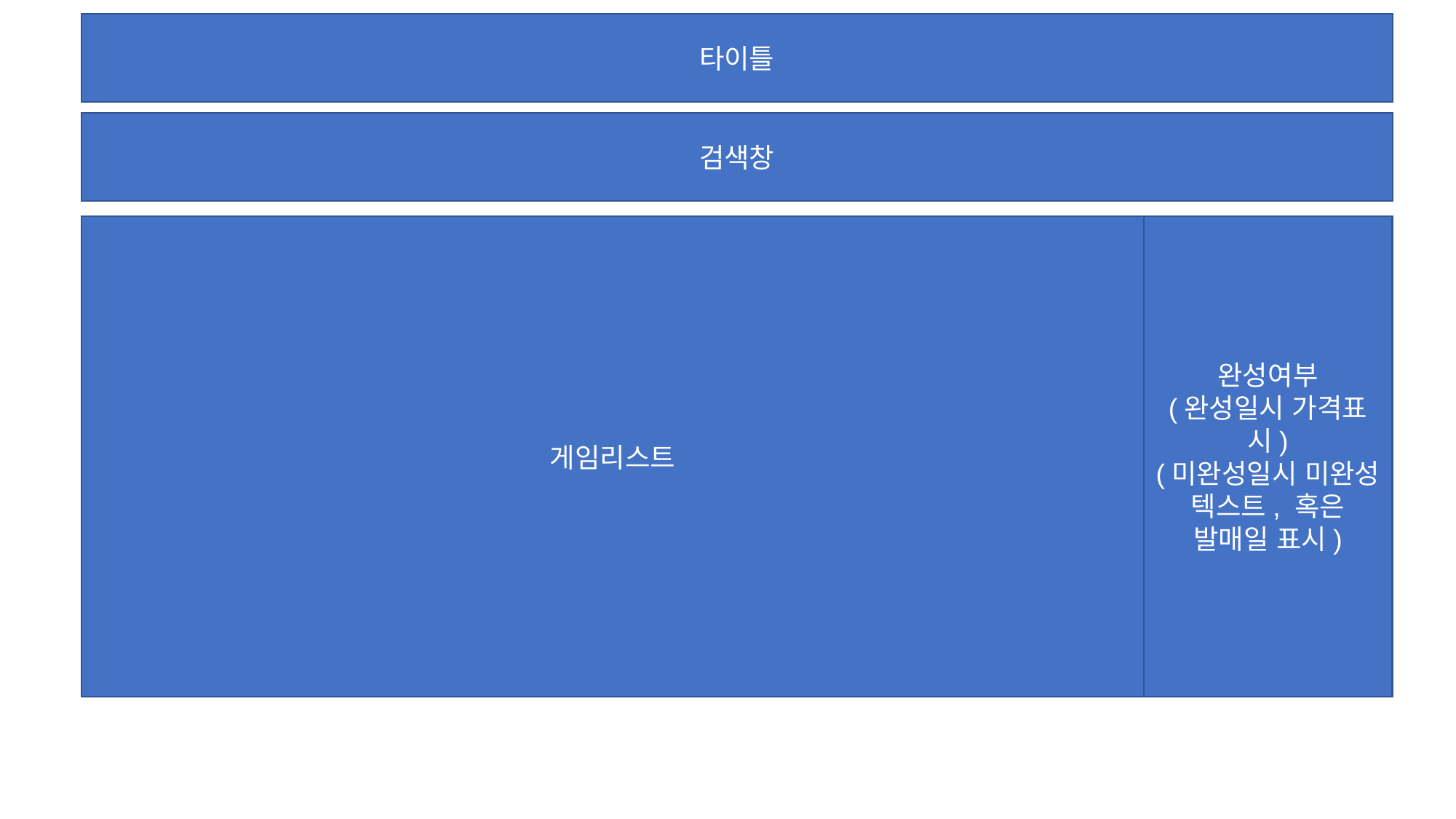

타이틀
검색창
게임리스트
완성여부
(완성일시 가격표시)
(미완성일시 미완성 텍스트, 혹은 발매일 표시)